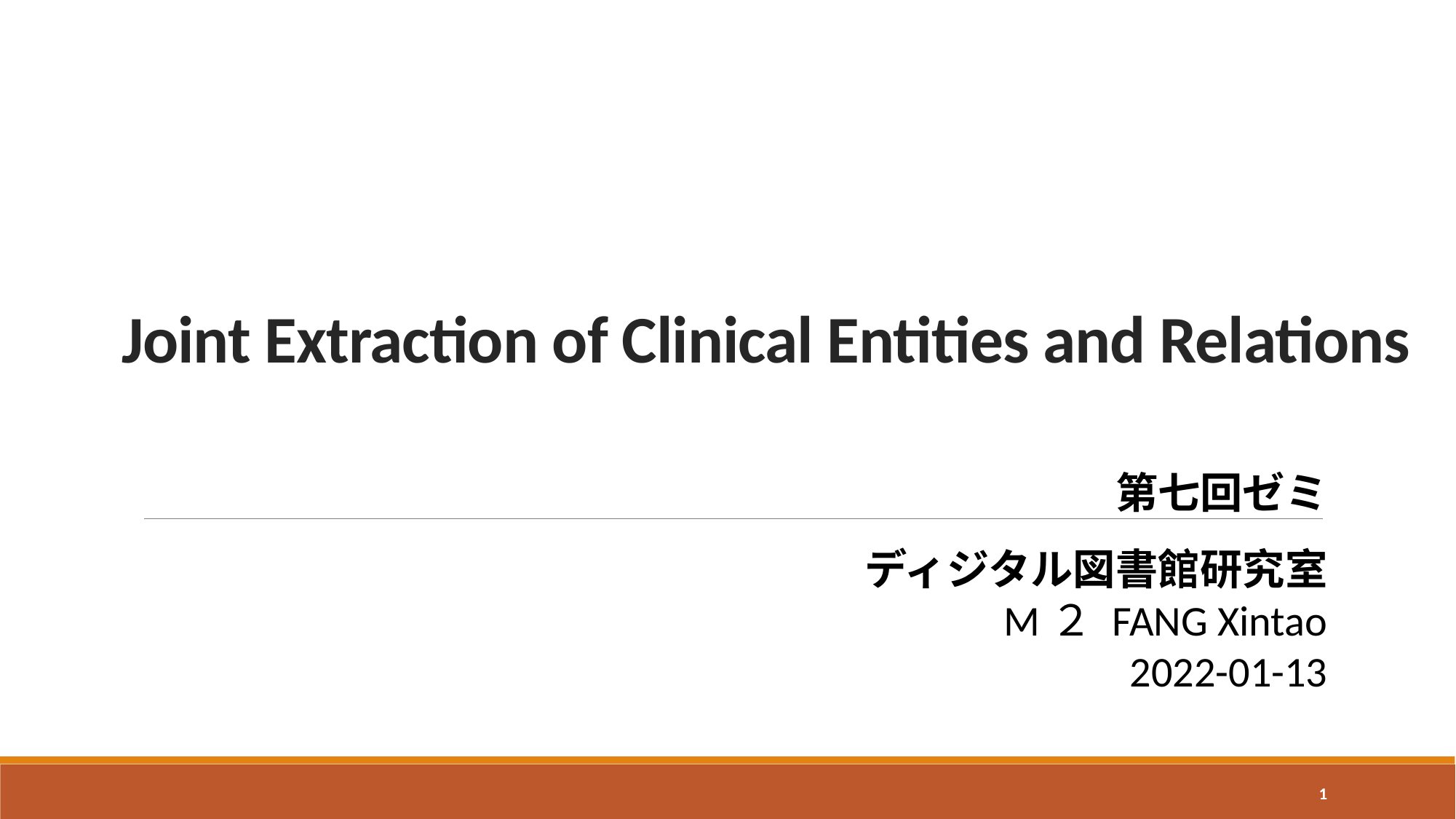

# Joint Extraction of Clinical Entities and Relations
第七回ゼミ​
ディジタル図書館研究室​
M２ FANG Xintao​
2022-01-13
1